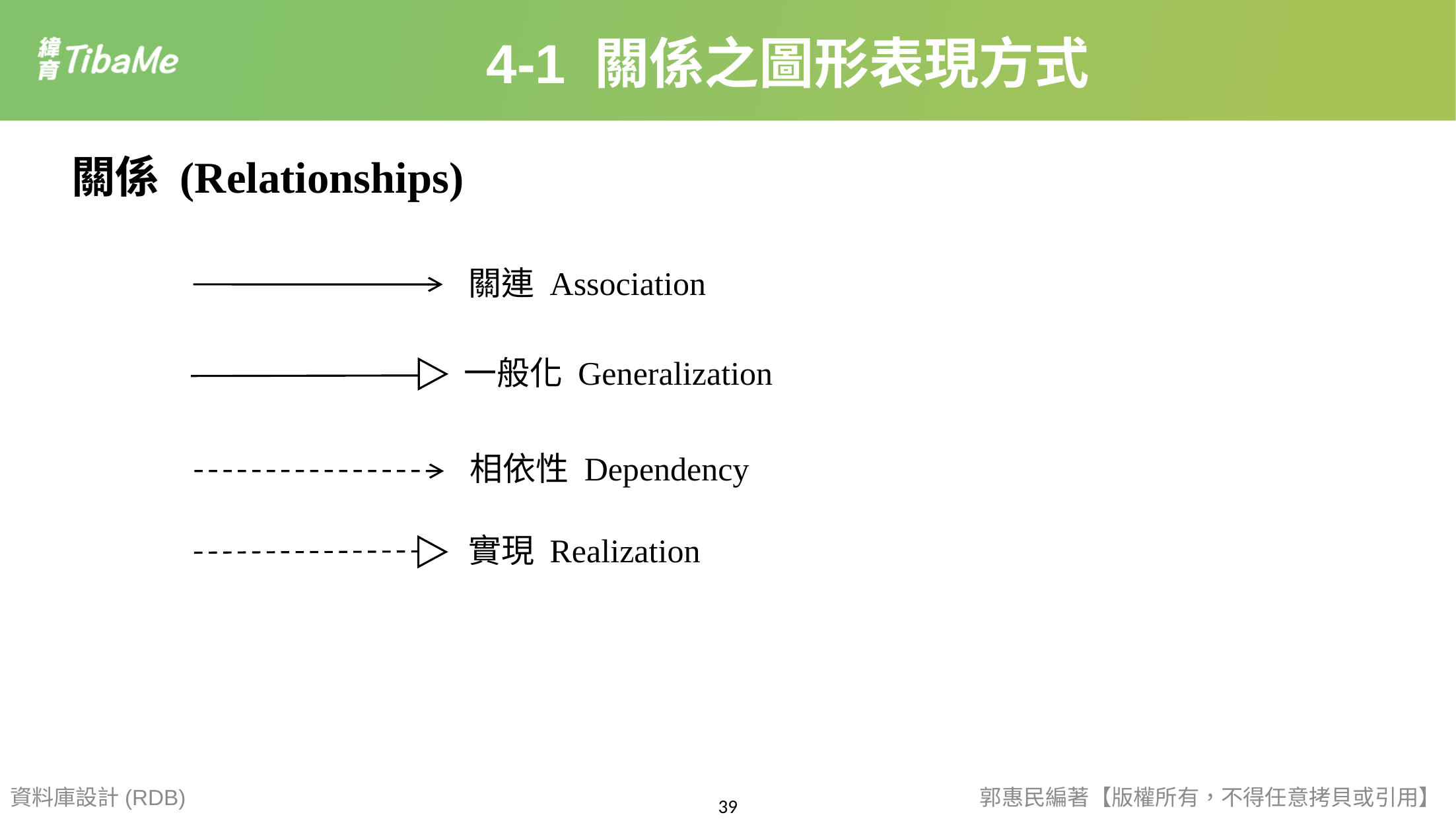

4-1 關係之圖形表現方式

關係 (Relationships)

關連 Association

一般化 Generalization

相依性 Dependency

實現 Realization

資料庫設計(RDB)
郭惠民編著【版權所有，不得任意拷貝或引用】